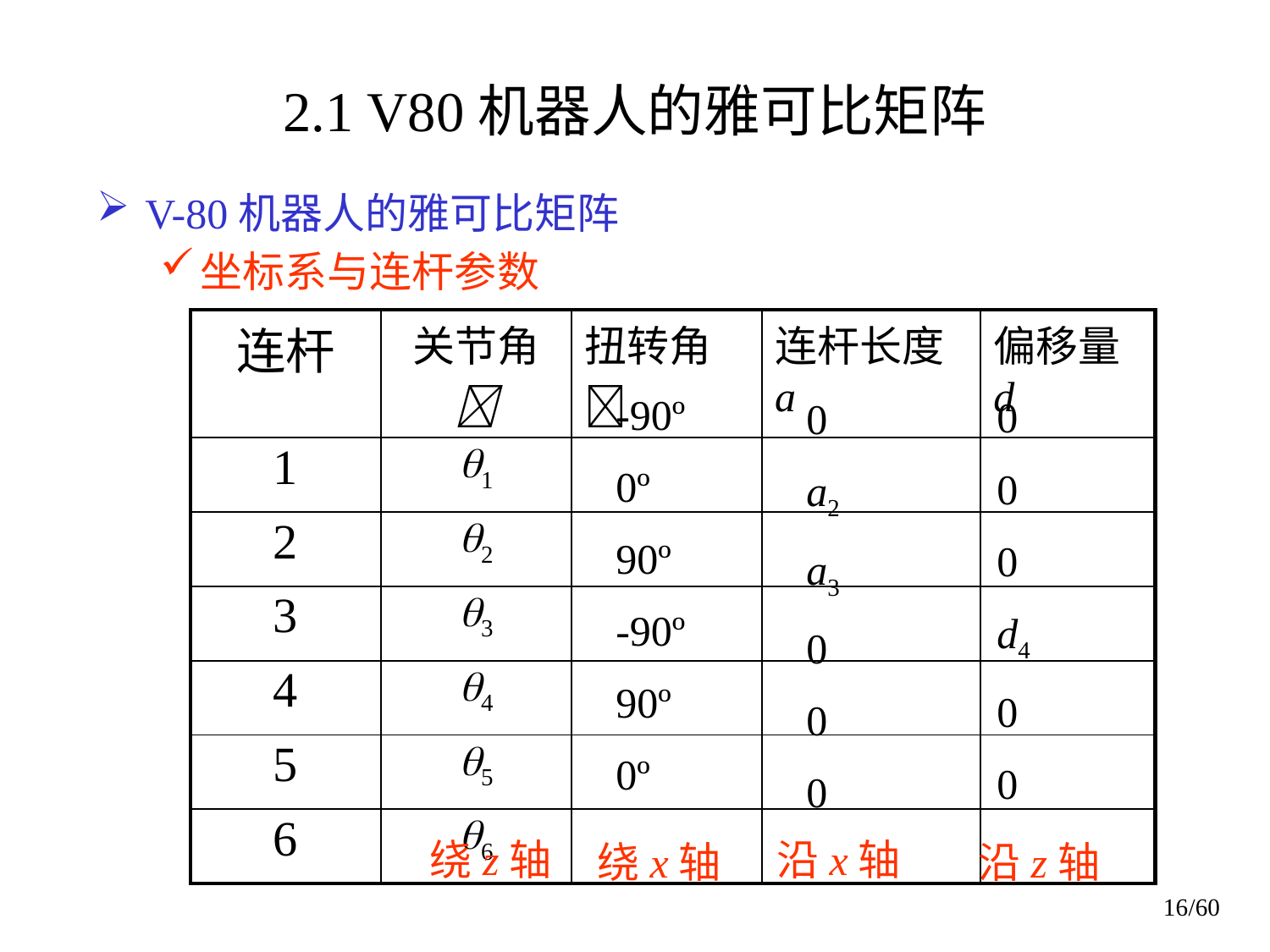

# 2.1 V80机器人的雅可比矩阵
V-80机器人的雅可比矩阵
坐标系与连杆参数
| 连杆 | 关节角θ | 扭转角α | 连杆长度a | 偏移量d |
| --- | --- | --- | --- | --- |
| 1 | θ1 |  |  |  |
| 2 | θ2 |  |  |  |
| 3 | θ3 |  |  |  |
| 4 | θ4 |  |  |  |
| 5 | θ5 |  |  |  |
| 6 | θ6 |  |  |  |
-90º
0º
90º
-90º
90º
0º
0
0
0
d4
0
0
0
a2
a3
0
0
0
绕z轴
沿x轴
绕x轴
沿z轴
16/60